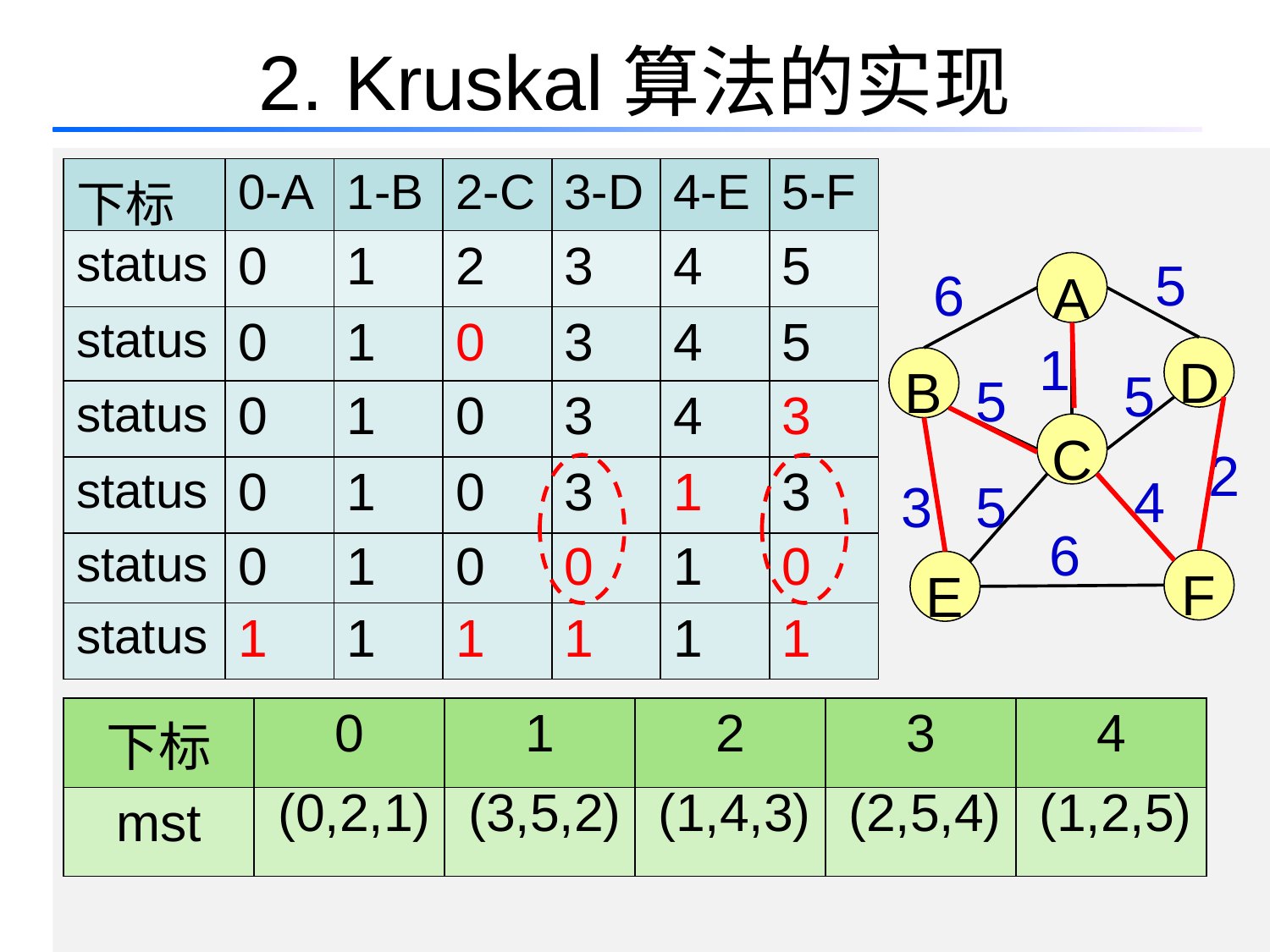

# 2. Kruskal算法的实现

| 下标 | 0-A | 1-B | 2-C | 3-D | 4-E | 5-F |
| --- | --- | --- | --- | --- | --- | --- |
| status | 0 | 1 | 2 | 3 | 4 | 5 |
5
A
6
| status | 0 | 1 | 0 | 3 | 4 | 5 |
| --- | --- | --- | --- | --- | --- | --- |
1
D
B
5
5
| status | 0 | 1 | 0 | 3 | 4 | 3 |
| --- | --- | --- | --- | --- | --- | --- |
C
2

| status | 0 | 1 | 0 | 3 | 1 | 3 |
| --- | --- | --- | --- | --- | --- | --- |
4
3
5
6
| status | 0 | 1 | 0 | 0 | 1 | 0 |
| --- | --- | --- | --- | --- | --- | --- |
F
E
| status | 1 | 1 | 1 | 1 | 1 | 1 |
| --- | --- | --- | --- | --- | --- | --- |
| 下标 | 0 | 1 | 2 | 3 | 4 |
| --- | --- | --- | --- | --- | --- |
| mst |  |  |  |  |  |
(0,2,1)
(3,5,2)
(1,4,3)
(2,5,4)
(1,2,5)